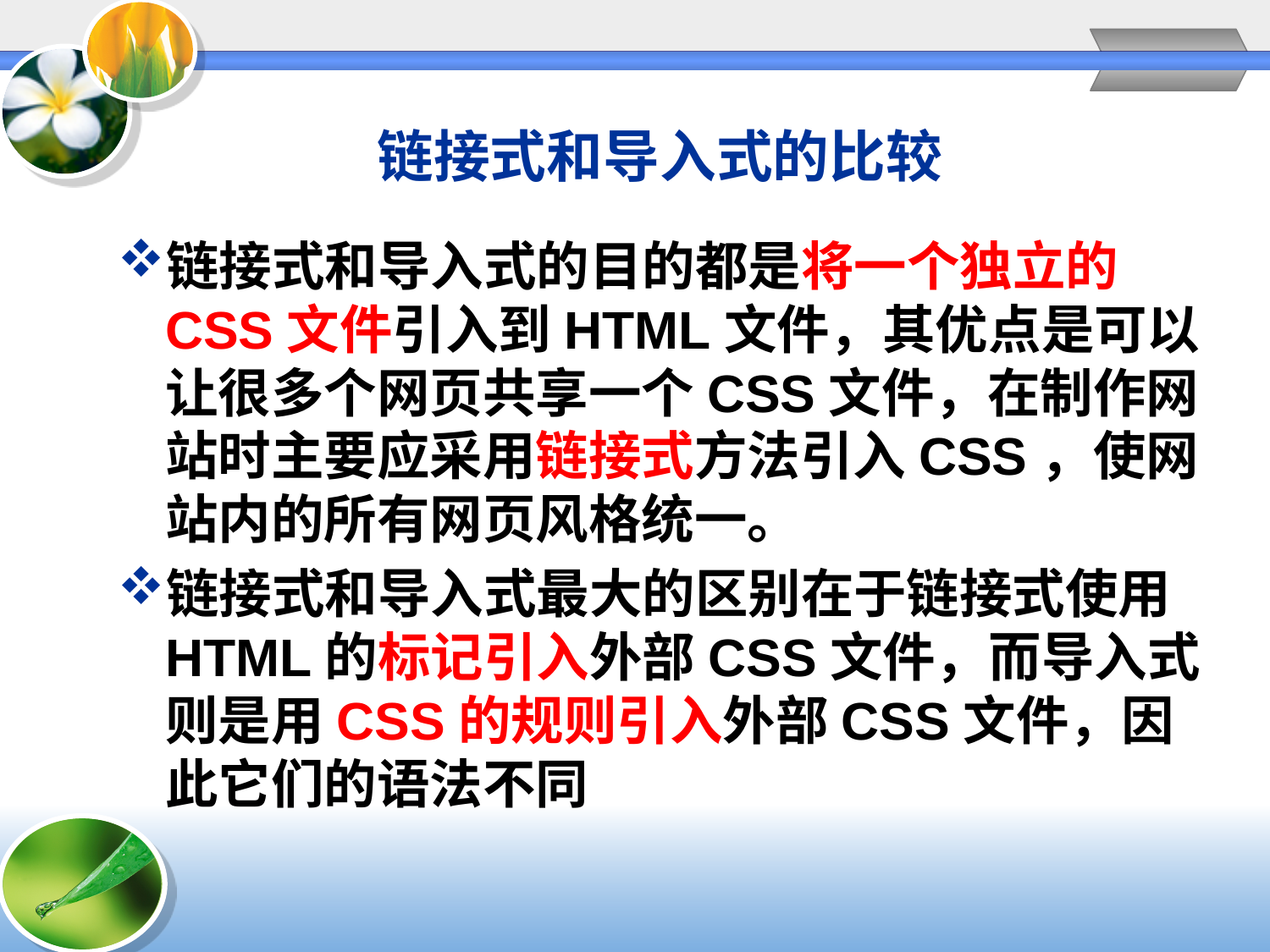

# 链接式和导入式的比较
链接式和导入式的目的都是将一个独立的CSS文件引入到HTML文件，其优点是可以让很多个网页共享一个CSS文件，在制作网站时主要应采用链接式方法引入CSS，使网站内的所有网页风格统一。
链接式和导入式最大的区别在于链接式使用HTML的标记引入外部CSS文件，而导入式则是用CSS的规则引入外部CSS文件，因此它们的语法不同